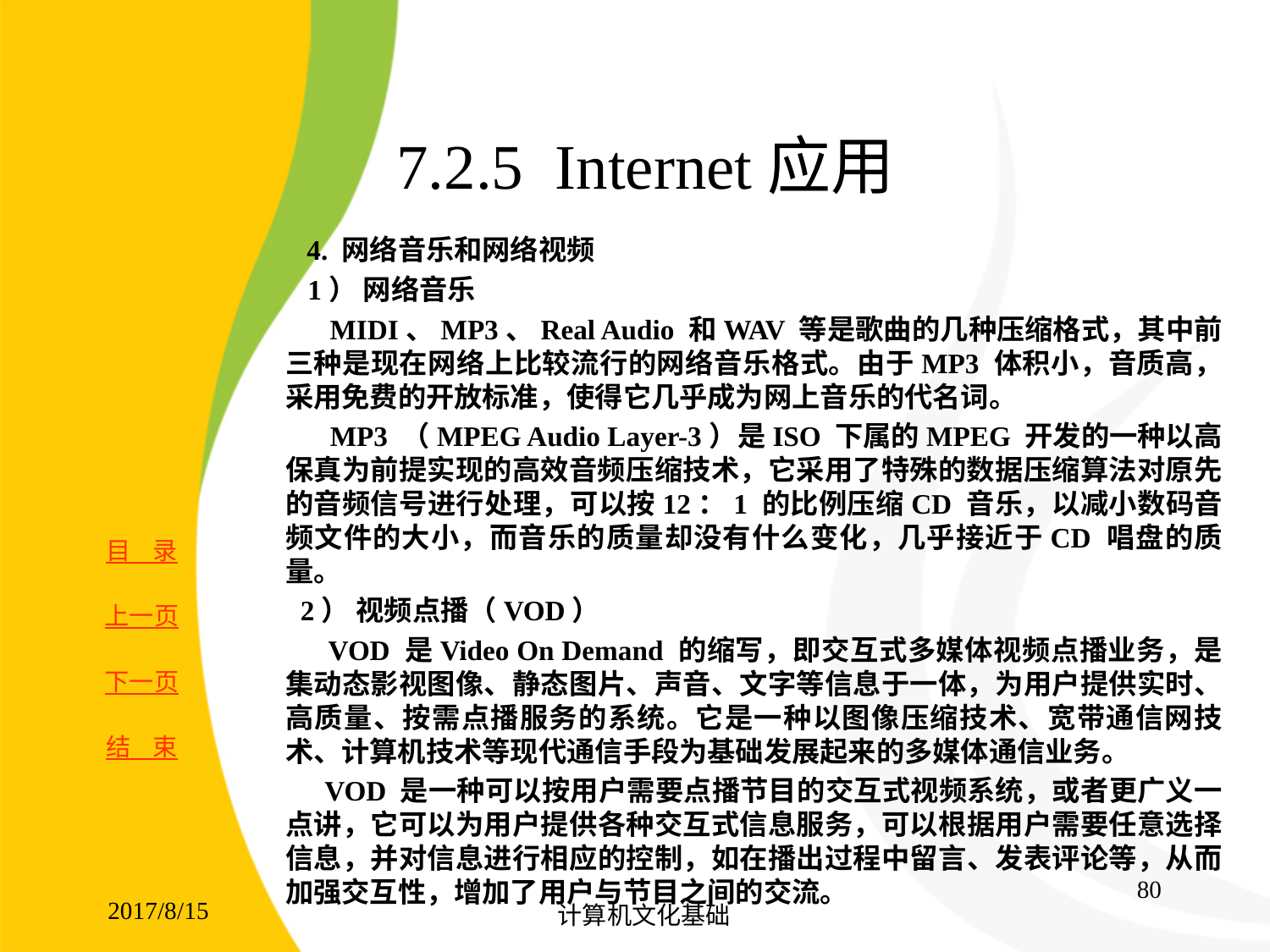

# 7.2.5  Internet应用
	     4. 网络音乐和网络视频
          1） 网络音乐
             MIDI、MP3、Real Audio 和WAV 等是歌曲的几种压缩格式，其中前三种是现在网络上比较流行的网络音乐格式。由于MP3 体积小，音质高，采用免费的开放标准，使得它几乎成为网上音乐的代名词。
             MP3 （MPEG Audio Layer-3）是ISO 下属的MPEG 开发的一种以高保真为前提实现的高效音频压缩技术，它采用了特殊的数据压缩算法对原先的音频信号进行处理，可以按12：1 的比例压缩CD 音乐，以减小数码音频文件的大小，而音乐的质量却没有什么变化，几乎接近于CD 唱盘的质量。
         2） 视频点播（VOD）
            VOD 是Video On Demand 的缩写，即交互式多媒体视频点播业务，是集动态影视图像、静态图片、声音、文字等信息于一体，为用户提供实时、高质量、按需点播服务的系统。它是一种以图像压缩技术、宽带通信网技术、计算机技术等现代通信手段为基础发展起来的多媒体通信业务。
            VOD 是一种可以按用户需要点播节目的交互式视频系统，或者更广义一点讲，它可以为用户提供各种交互式信息服务，可以根据用户需要任意选择信息，并对信息进行相应的控制，如在播出过程中留言、发表评论等，从而加强交互性，增加了用户与节目之间的交流。
80
2017/8/15